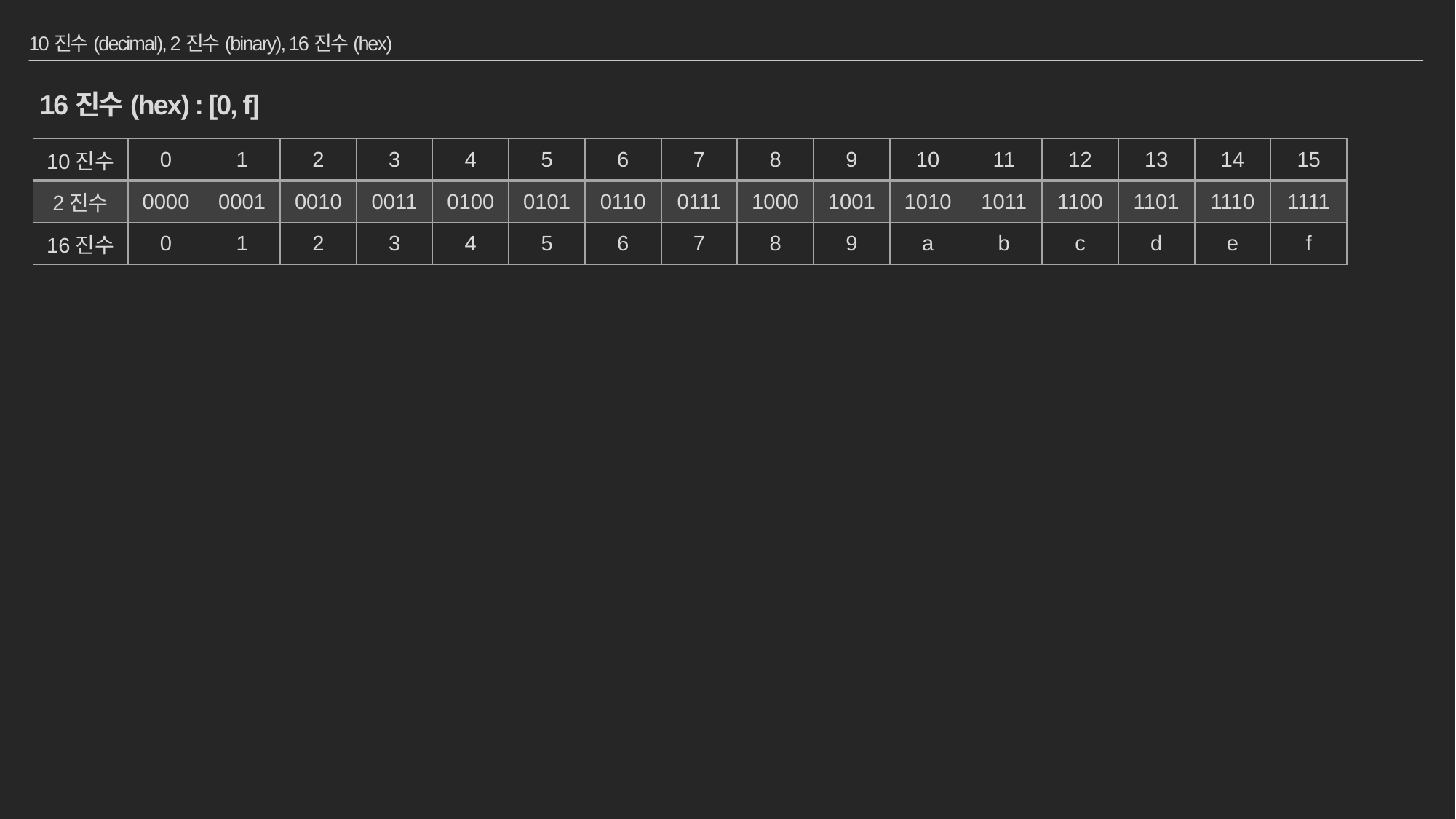

# 10진수(decimal), 2진수(binary), 16진수(hex)
16진수(hex) : [0, f]
| 10진수 | 0 | 1 | 2 | 3 | 4 | 5 | 6 | 7 | 8 | 9 | 10 | 11 | 12 | 13 | 14 | 15 |
| --- | --- | --- | --- | --- | --- | --- | --- | --- | --- | --- | --- | --- | --- | --- | --- | --- |
| 2진수 | 0000 | 0001 | 0010 | 0011 | 0100 | 0101 | 0110 | 0111 | 1000 | 1001 | 1010 | 1011 | 1100 | 1101 | 1110 | 1111 |
| 16진수 | 0 | 1 | 2 | 3 | 4 | 5 | 6 | 7 | 8 | 9 | a | b | c | d | e | f |